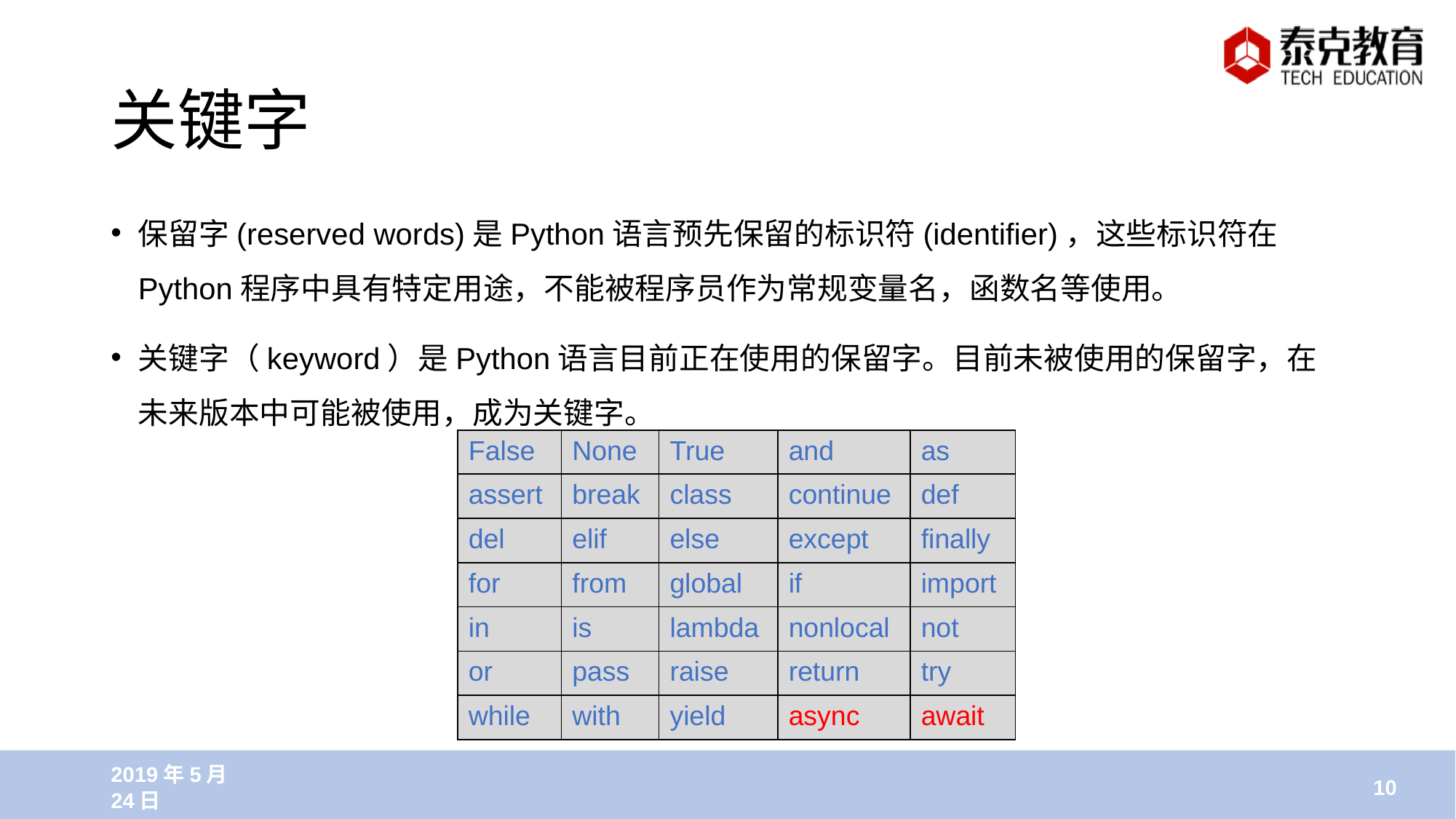

# 关键字
保留字(reserved words)是Python语言预先保留的标识符(identifier)，这些标识符在Python程序中具有特定用途，不能被程序员作为常规变量名，函数名等使用。
关键字（keyword）是Python语言目前正在使用的保留字。目前未被使用的保留字，在未来版本中可能被使用，成为关键字。
| False | None | True | and | as |
| --- | --- | --- | --- | --- |
| assert | break | class | continue | def |
| del | elif | else | except | finally |
| for | from | global | if | import |
| in | is | lambda | nonlocal | not |
| or | pass | raise | return | try |
| while | with | yield | async | await |
2019年5月24日
10